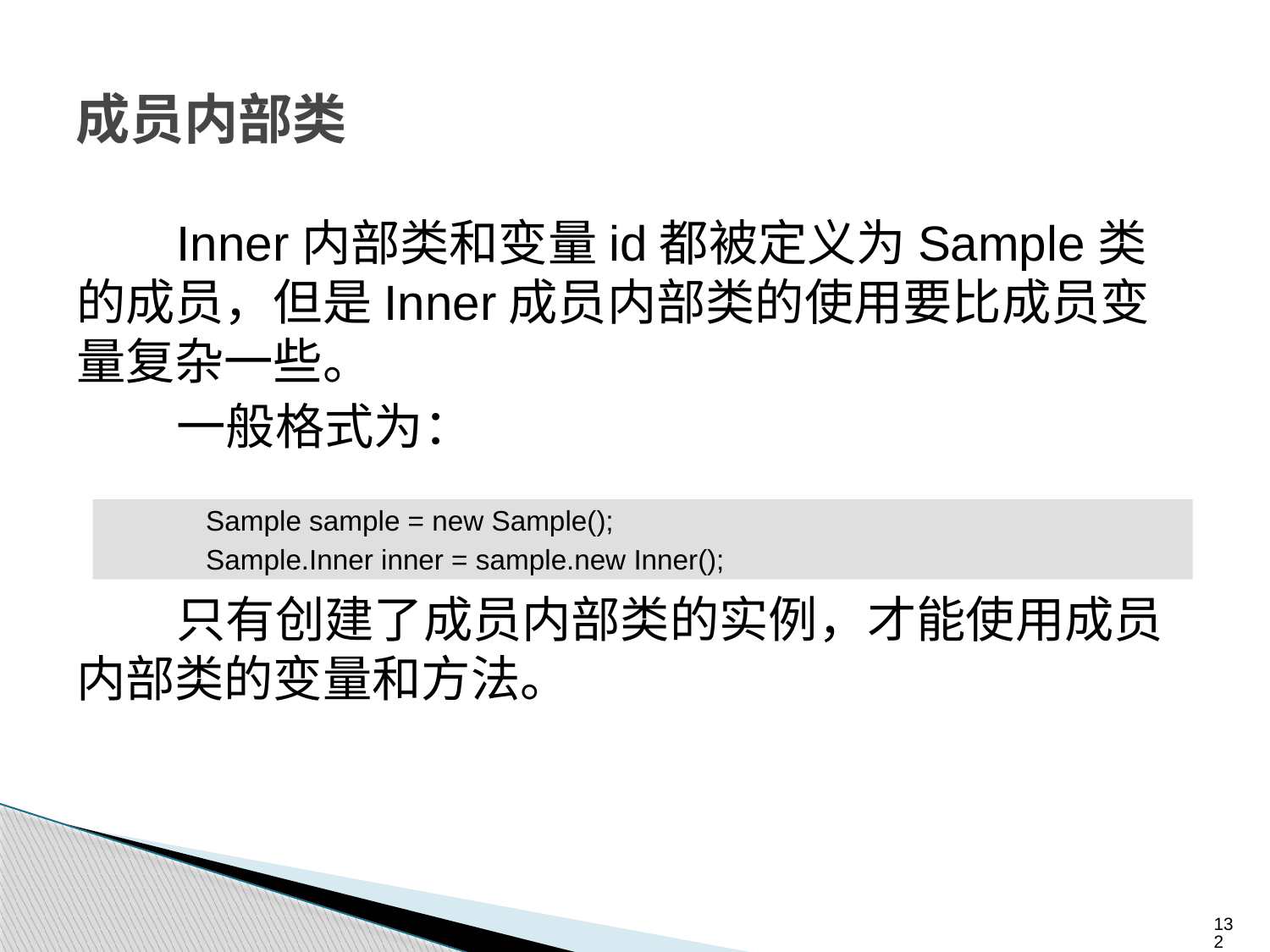

# 成员内部类
Inner内部类和变量id都被定义为Sample类的成员，但是Inner成员内部类的使用要比成员变量复杂一些。
一般格式为：

只有创建了成员内部类的实例，才能使用成员内部类的变量和方法。
Sample sample = new Sample();
Sample.Inner inner = sample.new Inner();
132